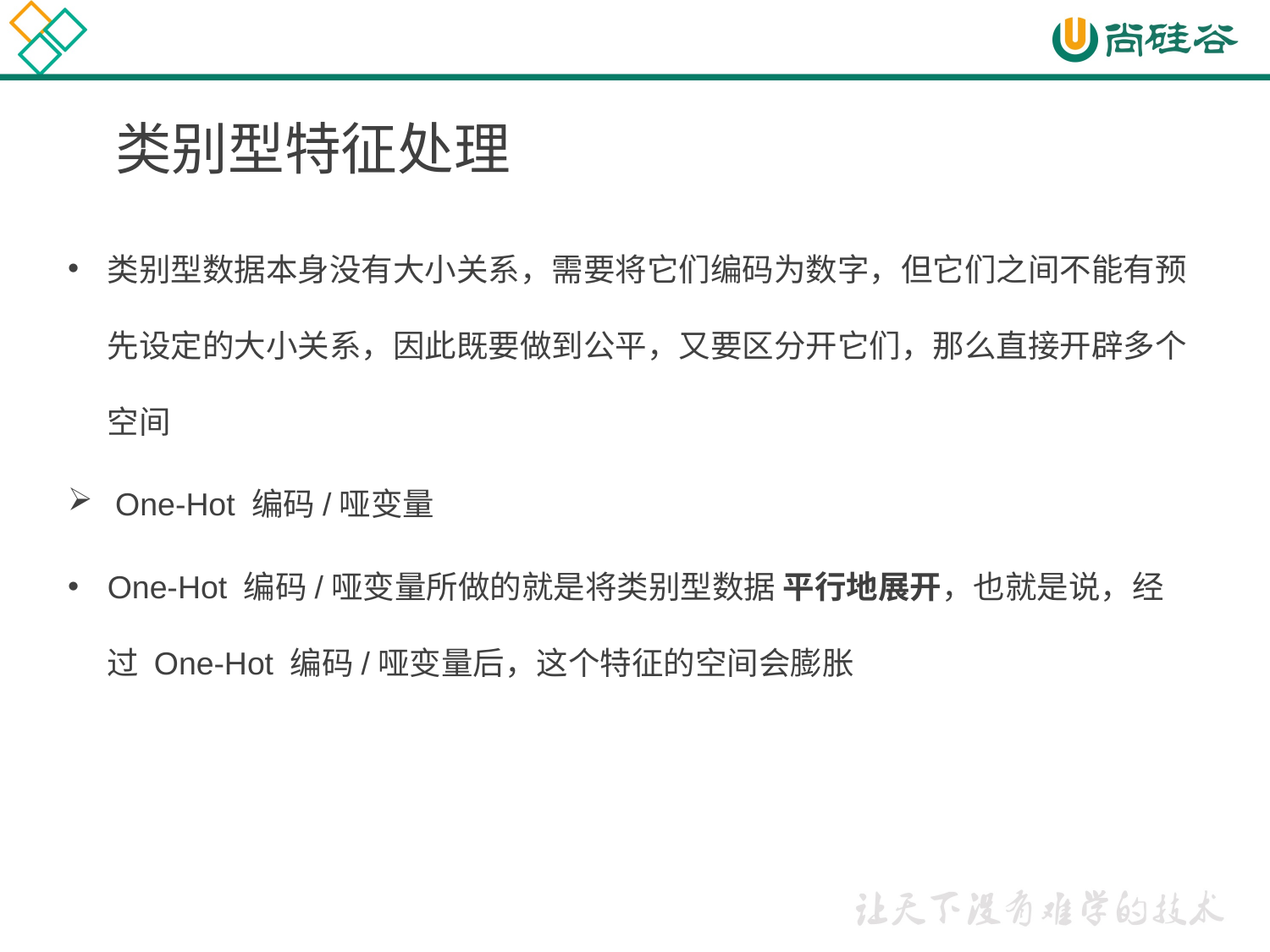

# 类别型特征处理
类别型数据本身没有大小关系，需要将它们编码为数字，但它们之间不能有预先设定的大小关系，因此既要做到公平，又要区分开它们，那么直接开辟多个空间
One-Hot 编码/哑变量
One-Hot 编码/哑变量所做的就是将类别型数据 平行地展开，也就是说，经过 One-Hot 编码/哑变量后，这个特征的空间会膨胀